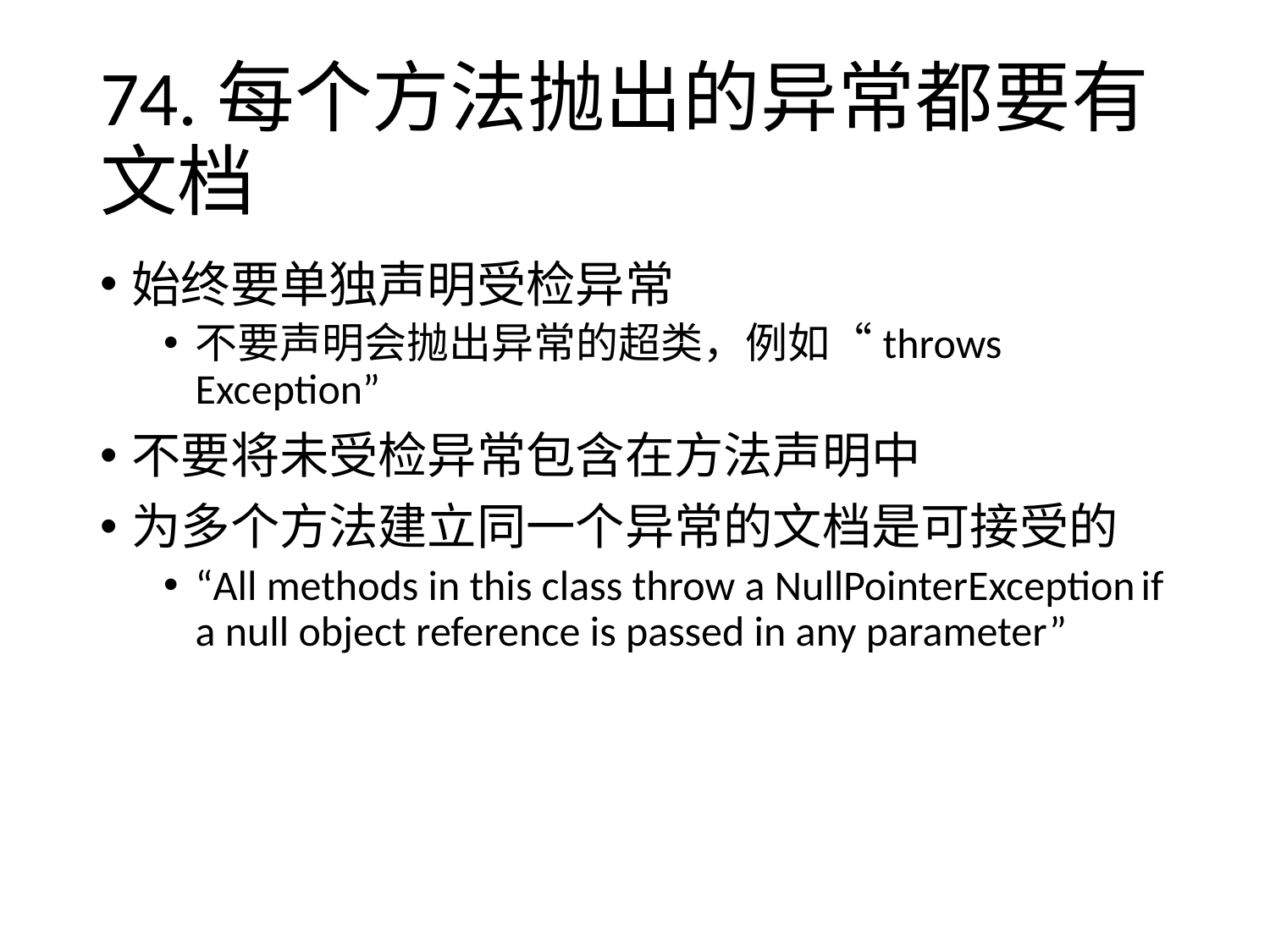

# 74.每个方法抛出的异常都要有文档
始终要单独声明受检异常
不要声明会抛出异常的超类，例如“throws Exception”
不要将未受检异常包含在方法声明中
为多个方法建立同一个异常的文档是可接受的
“All methods in this class throw a NullPointerException if a null object reference is passed in any parameter”